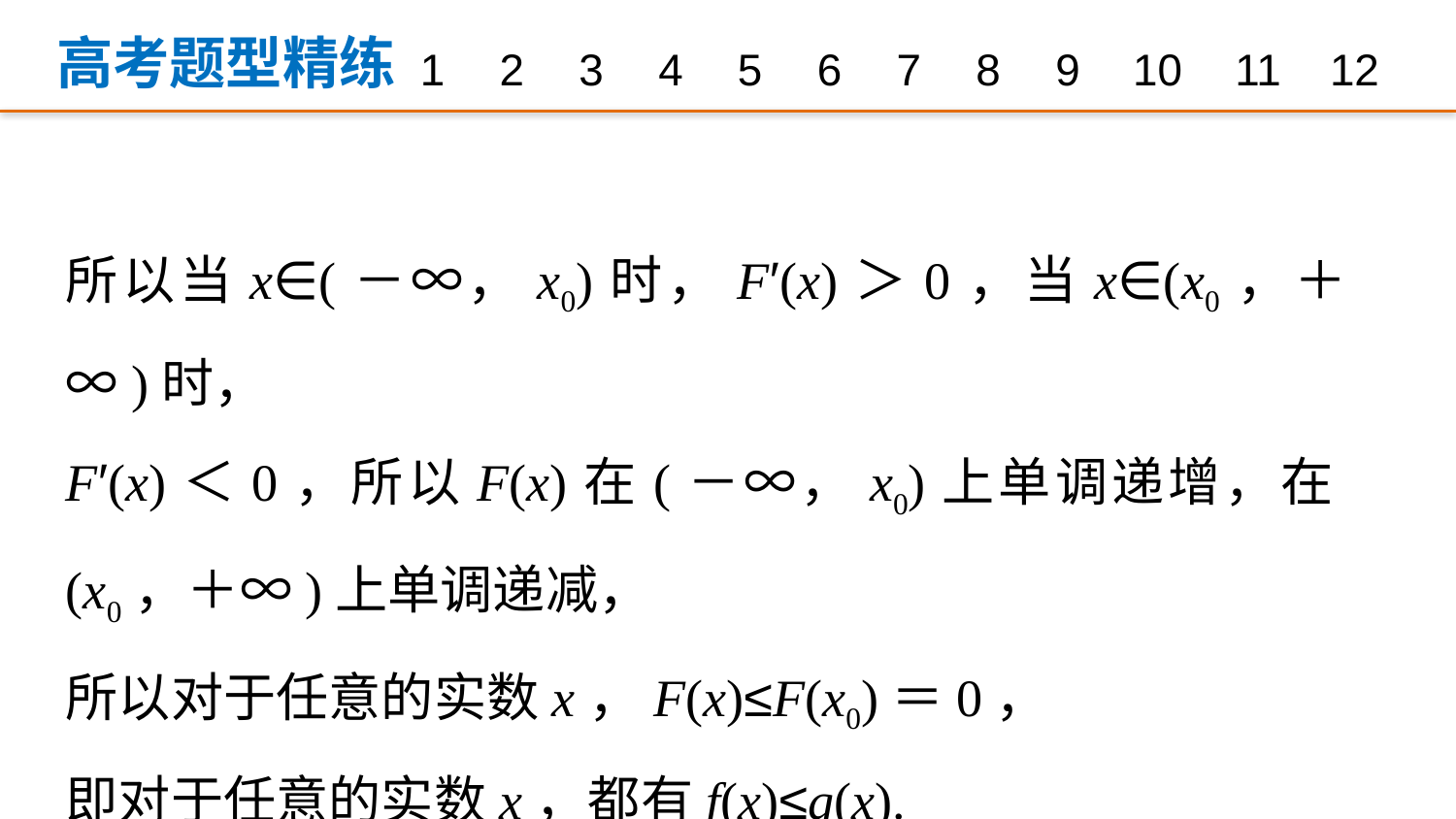

高考题型精练
1
2
3
4
5
6
7
8
9
12
10
11
所以当x∈(－∞，x0)时，F′(x)＞0，当x∈(x0，＋∞)时，
F′(x)＜0，所以F(x)在(－∞，x0)上单调递增，在(x0，＋∞)上单调递减，
所以对于任意的实数x，F(x)≤F(x0)＝0，
即对于任意的实数x，都有f(x)≤g(x).